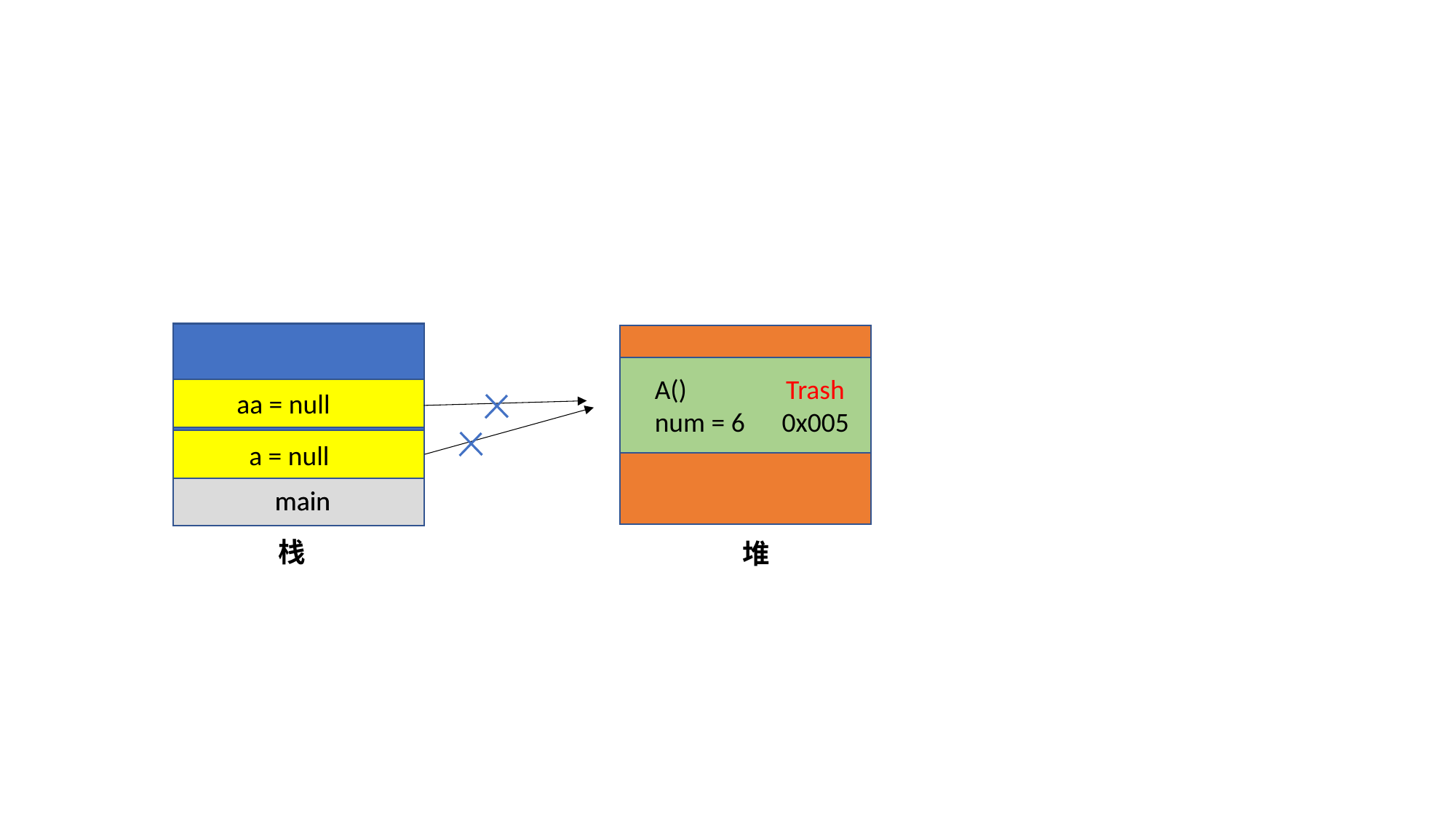

A()                Trash
num = 6      0x005

aa = null

a = null

main
main
栈
堆